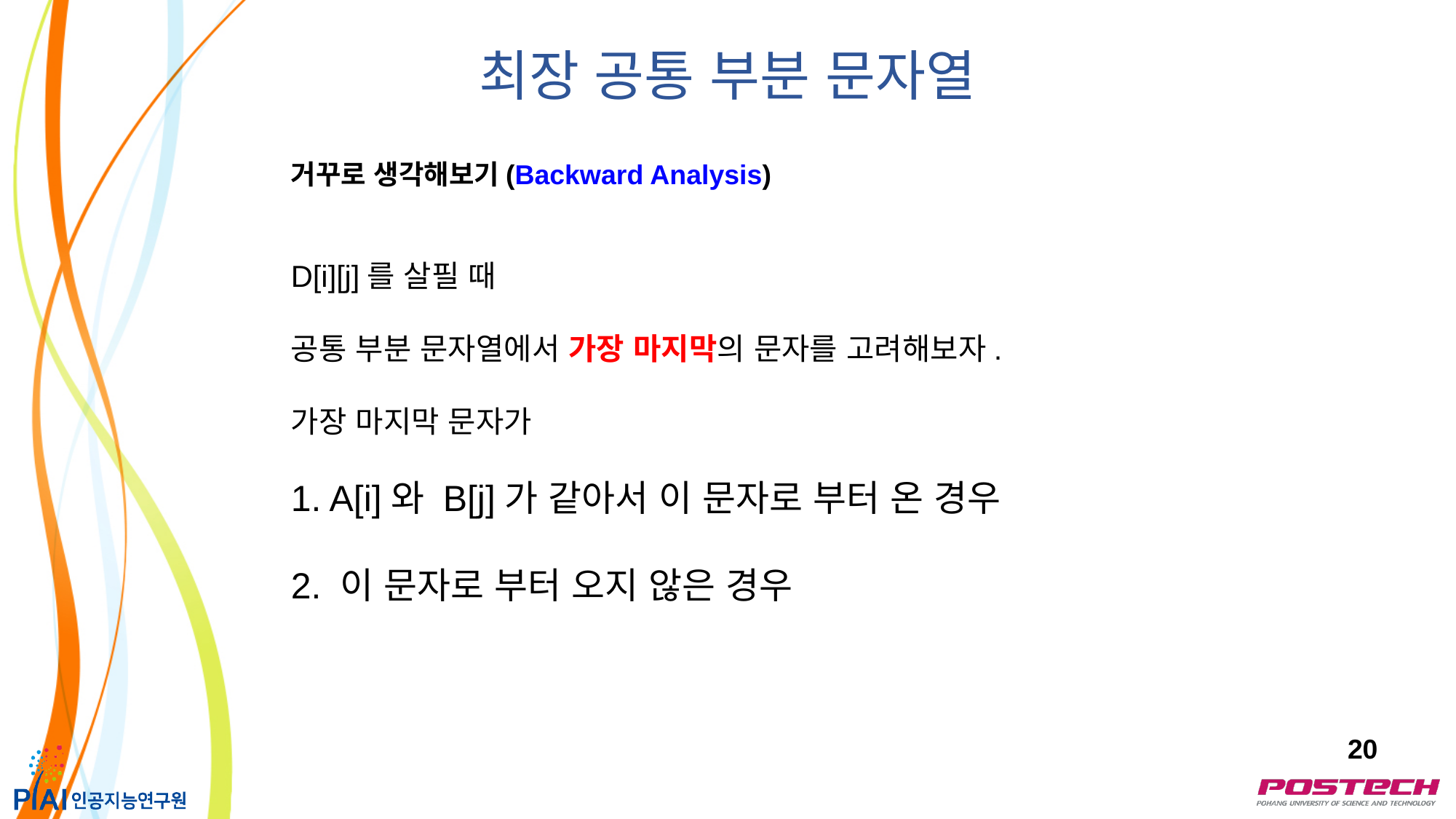

최장 공통 부분 문자열
거꾸로 생각해보기(Backward Analysis)
D[i][j]를 살필 때

공통 부분 문자열에서 가장 마지막의 문자를 고려해보자.

가장 마지막 문자가
1. A[i]와 B[j]가 같아서 이 문자로 부터 온 경우
2. 이 문자로 부터 오지 않은 경우